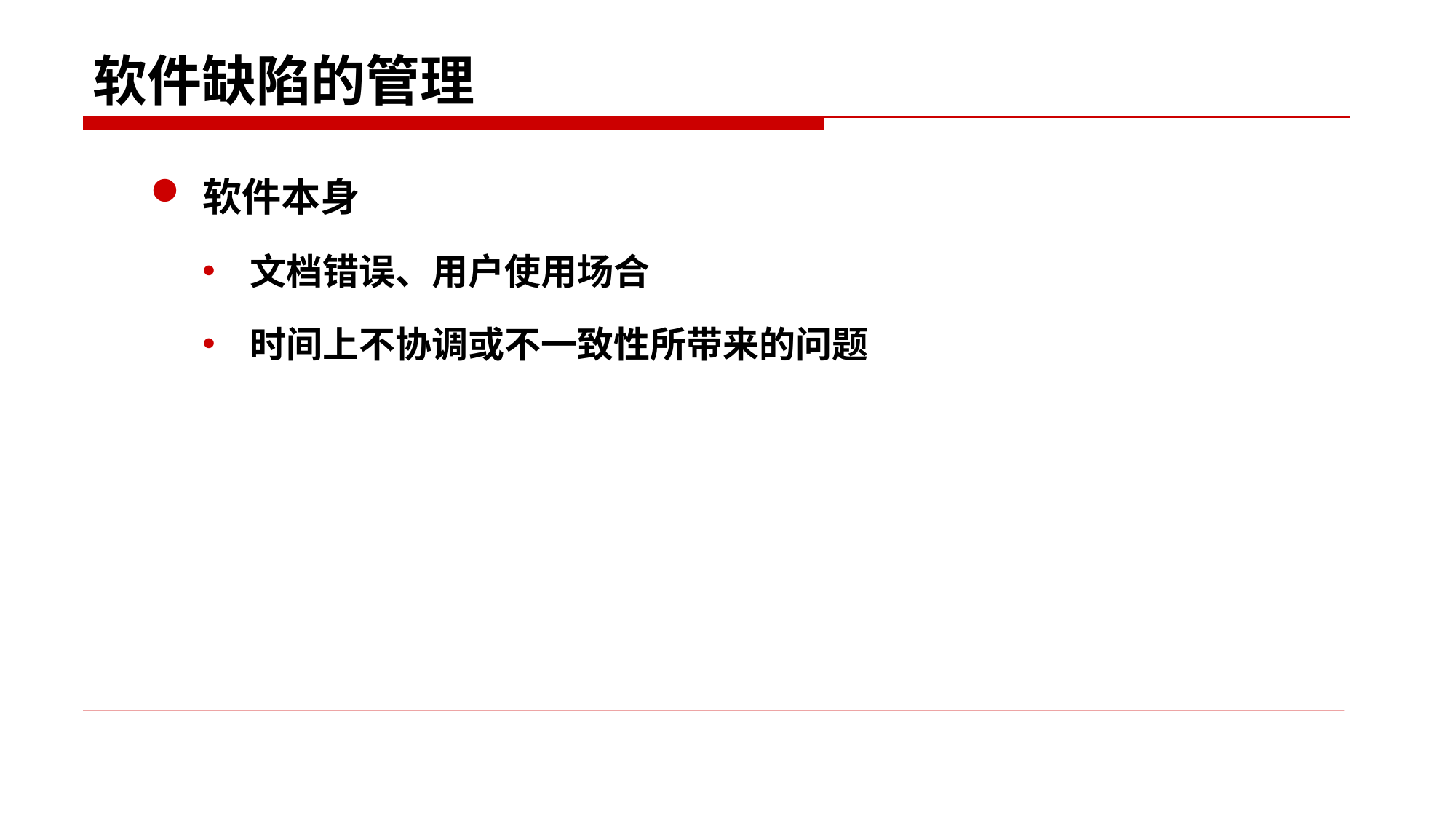

# 软件缺陷的管理
软件本身
文档错误、用户使用场合
时间上不协调或不一致性所带来的问题